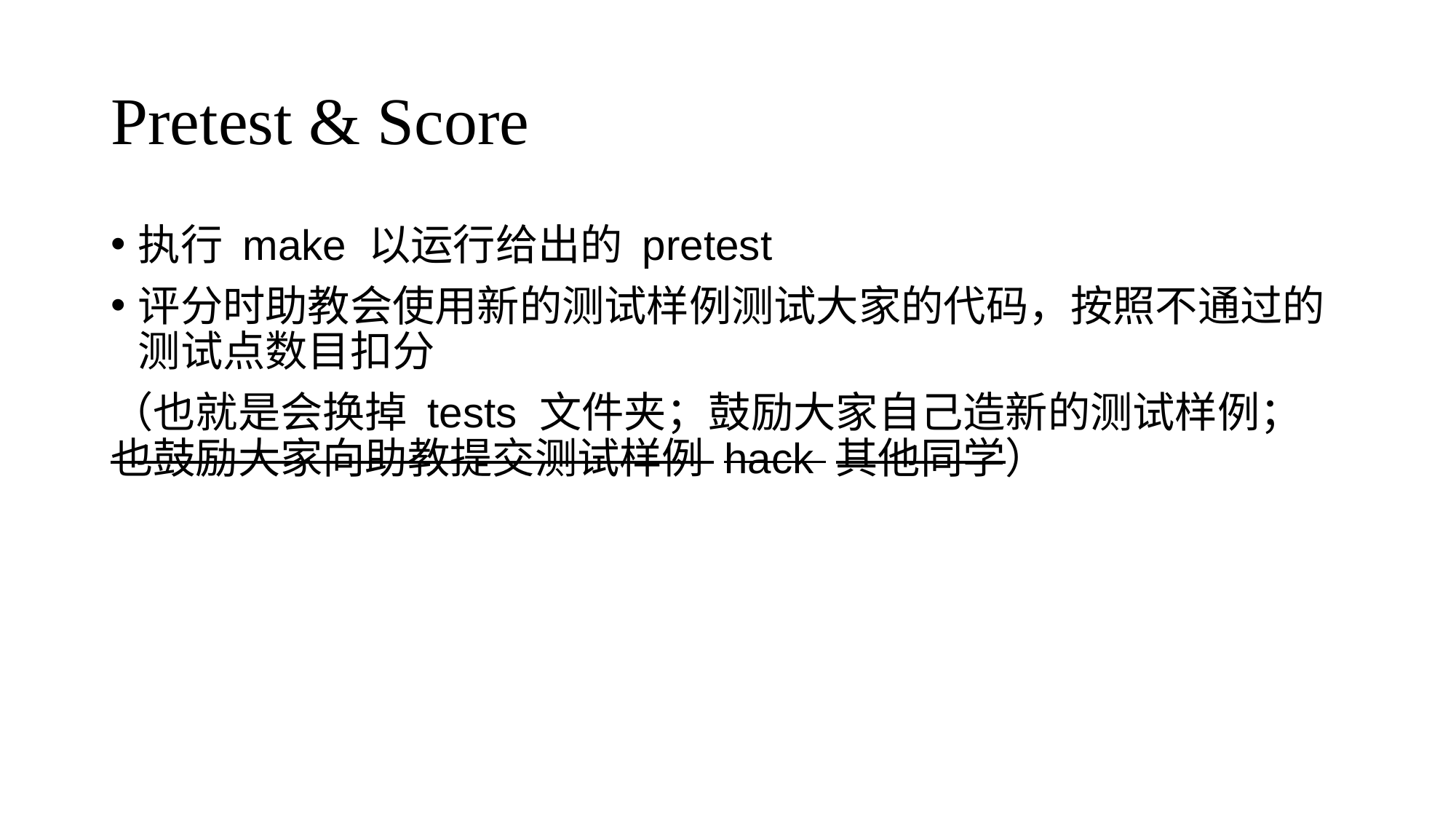

# Pretest & Score
执行 make 以运行给出的 pretest
评分时助教会使用新的测试样例测试大家的代码，按照不通过的测试点数目扣分
（也就是会换掉 tests 文件夹；鼓励大家自己造新的测试样例；也鼓励大家向助教提交测试样例 hack 其他同学）